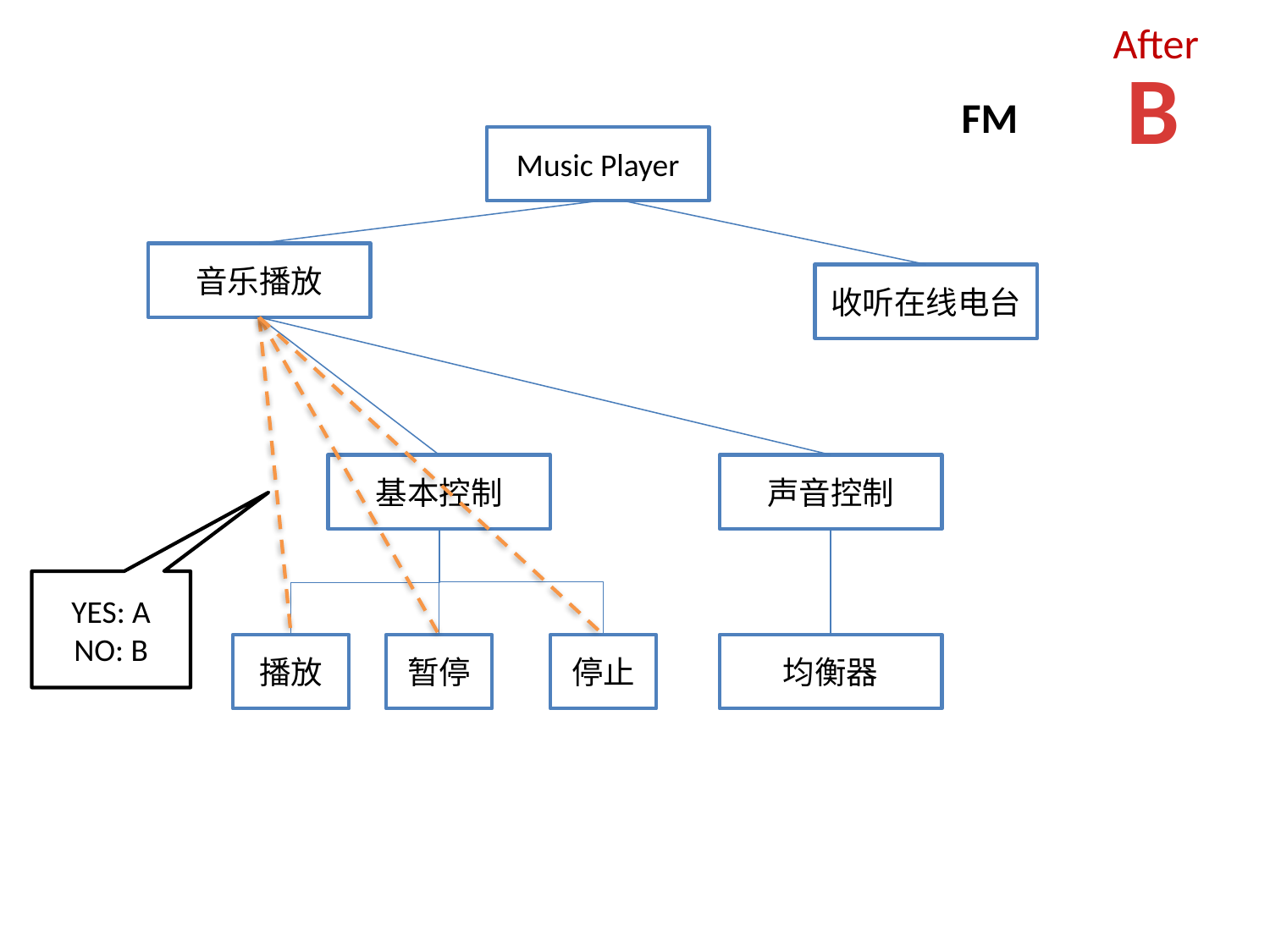

After
B
 FM
Music Player
音乐播放
收听在线电台
基本控制
声音控制
YES: A
NO: B
播放
暂停
停止
均衡器